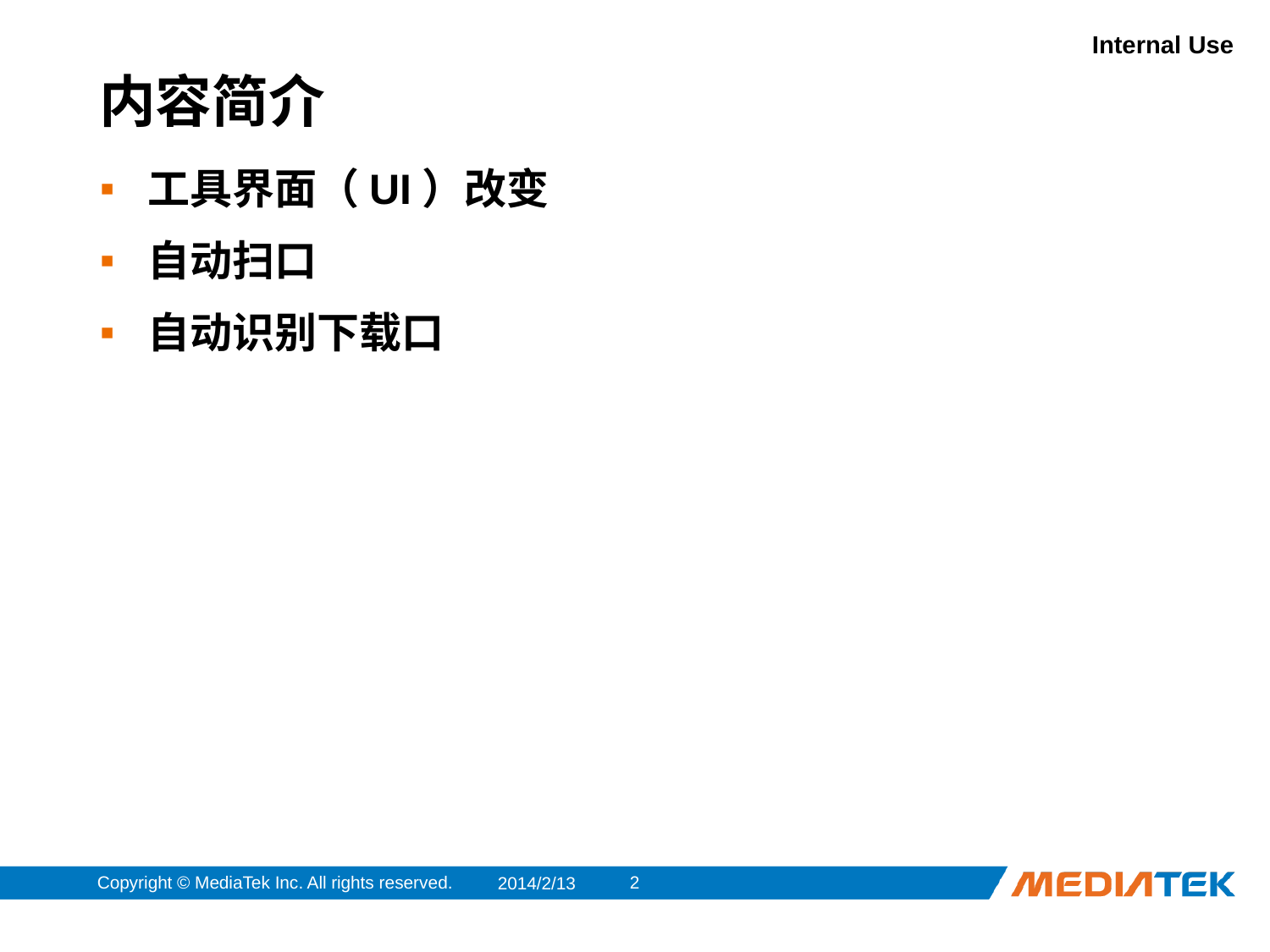

# 内容简介
工具界面（UI）改变
自动扫口
自动识别下载口

Copyright © MediaTek Inc. All rights reserved.
2
2014/2/13